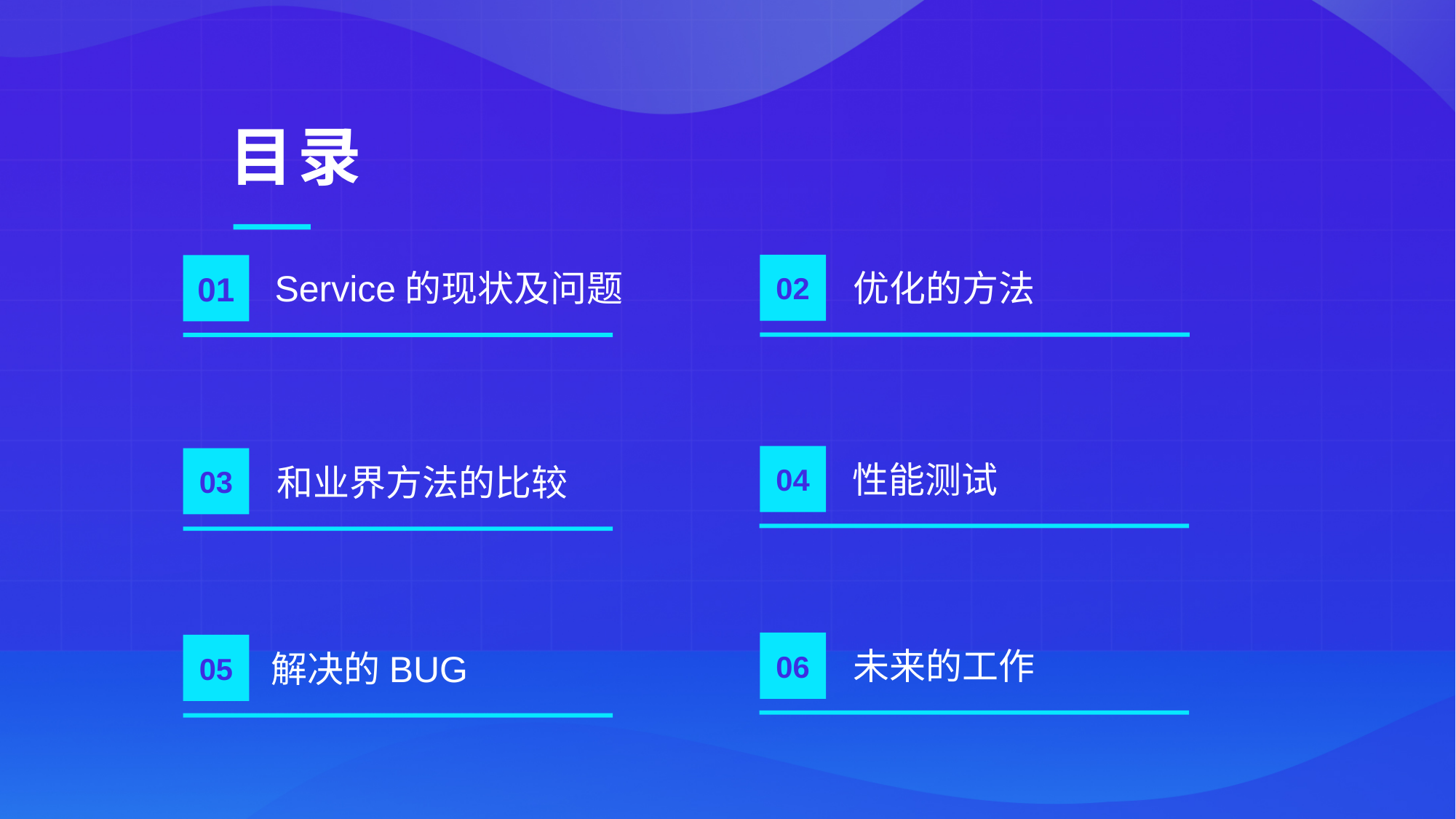

目录

02
01
Service的现状及问题
优化的方法

04
03
性能测试
和业界方法的比较

06
05
未来的工作
解决的BUG